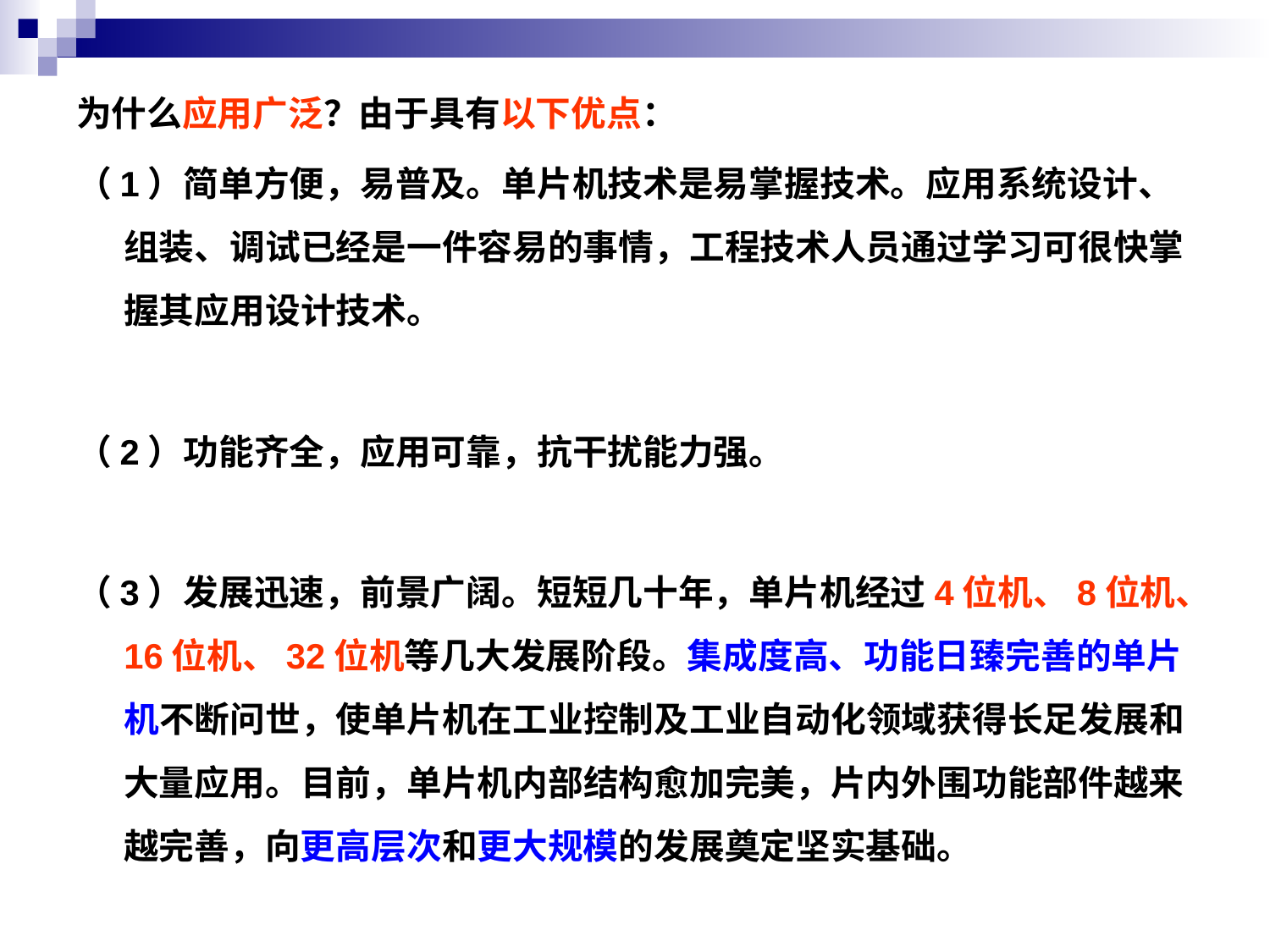

# 为什么应用广泛？由于具有以下优点：
（1）简单方便，易普及。单片机技术是易掌握技术。应用系统设计、组装、调试已经是一件容易的事情，工程技术人员通过学习可很快掌握其应用设计技术。

（2）功能齐全，应用可靠，抗干扰能力强。

（3）发展迅速，前景广阔。短短几十年，单片机经过4位机、8位机、16位机、32位机等几大发展阶段。集成度高、功能日臻完善的单片机不断问世，使单片机在工业控制及工业自动化领域获得长足发展和大量应用。目前，单片机内部结构愈加完美，片内外围功能部件越来越完善，向更高层次和更大规模的发展奠定坚实基础。
11